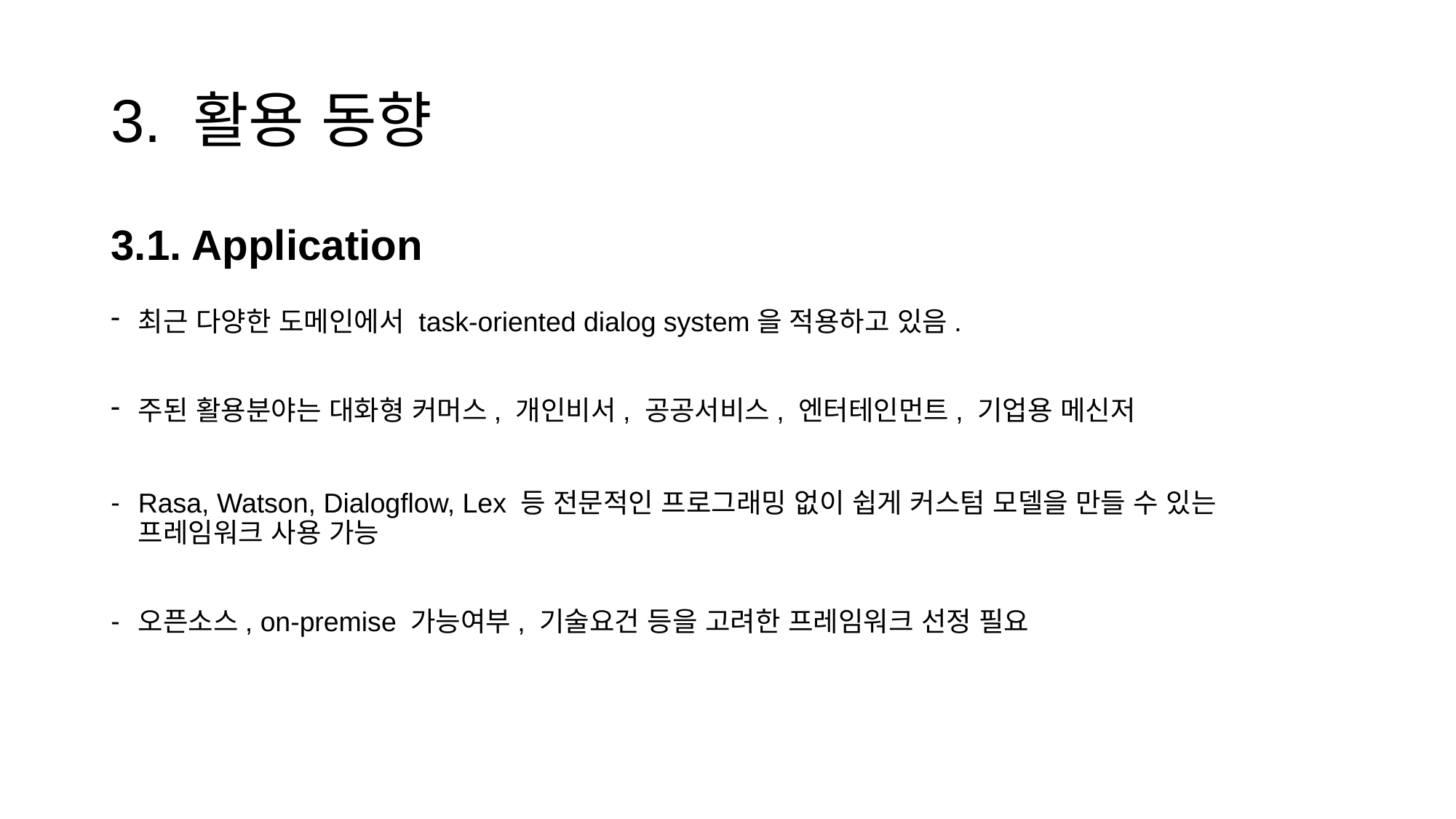

# 3. 활용 동향
3.1. Application

최근 다양한 도메인에서 task-oriented dialog system을 적용하고 있음.

주된 활용분야는 대화형 커머스, 개인비서, 공공서비스, 엔터테인먼트, 기업용 메신저

Rasa, Watson, Dialogflow, Lex 등 전문적인 프로그래밍 없이 쉽게 커스텀 모델을 만들 수 있는 프레임워크 사용 가능

오픈소스, on-premise 가능여부, 기술요건 등을 고려한 프레임워크 선정 필요